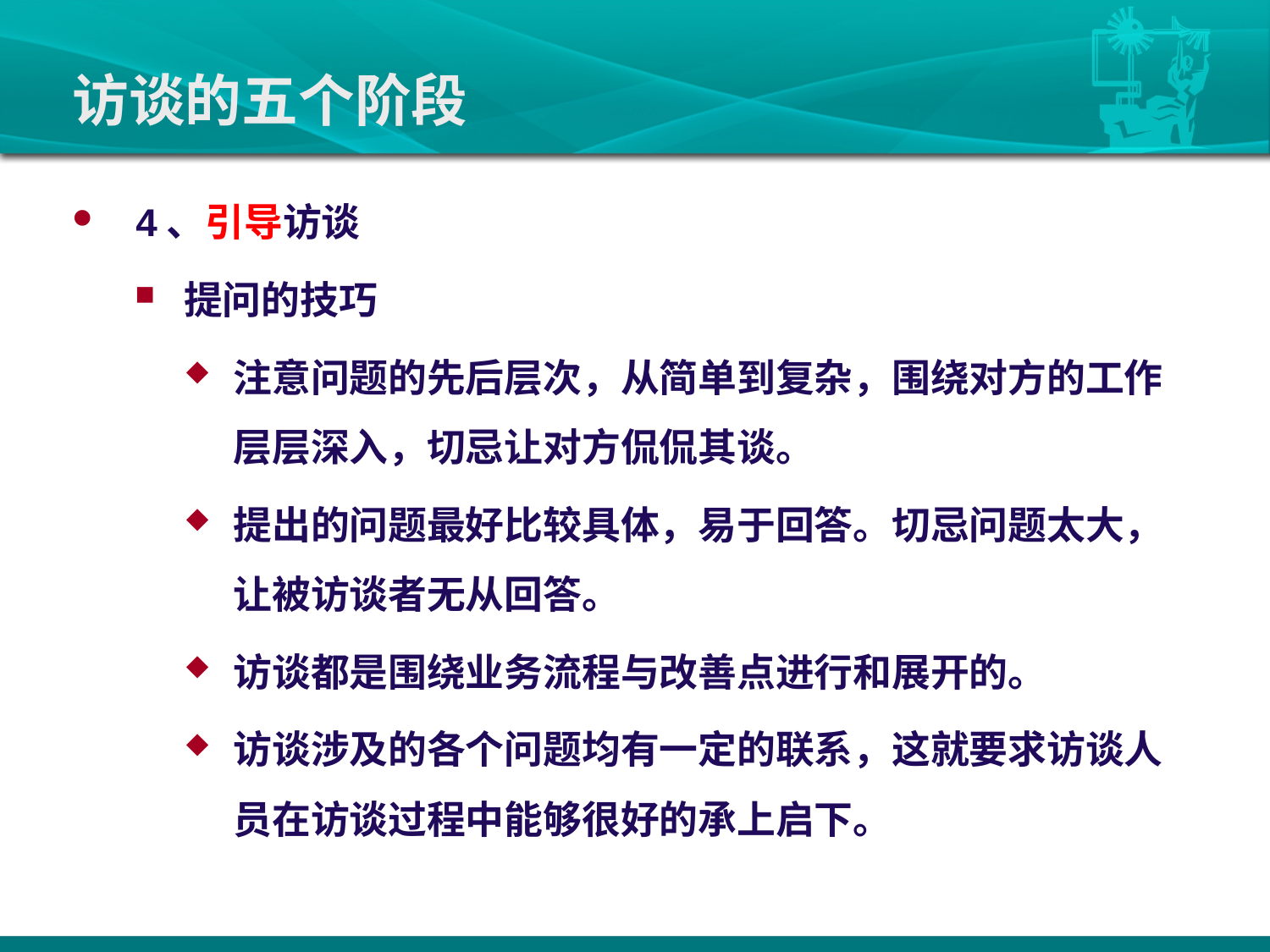

# 访谈的五个阶段
4、引导访谈
提问的技巧
注意问题的先后层次，从简单到复杂，围绕对方的工作层层深入，切忌让对方侃侃其谈。
提出的问题最好比较具体，易于回答。切忌问题太大，让被访谈者无从回答。
访谈都是围绕业务流程与改善点进行和展开的。
访谈涉及的各个问题均有一定的联系，这就要求访谈人员在访谈过程中能够很好的承上启下。